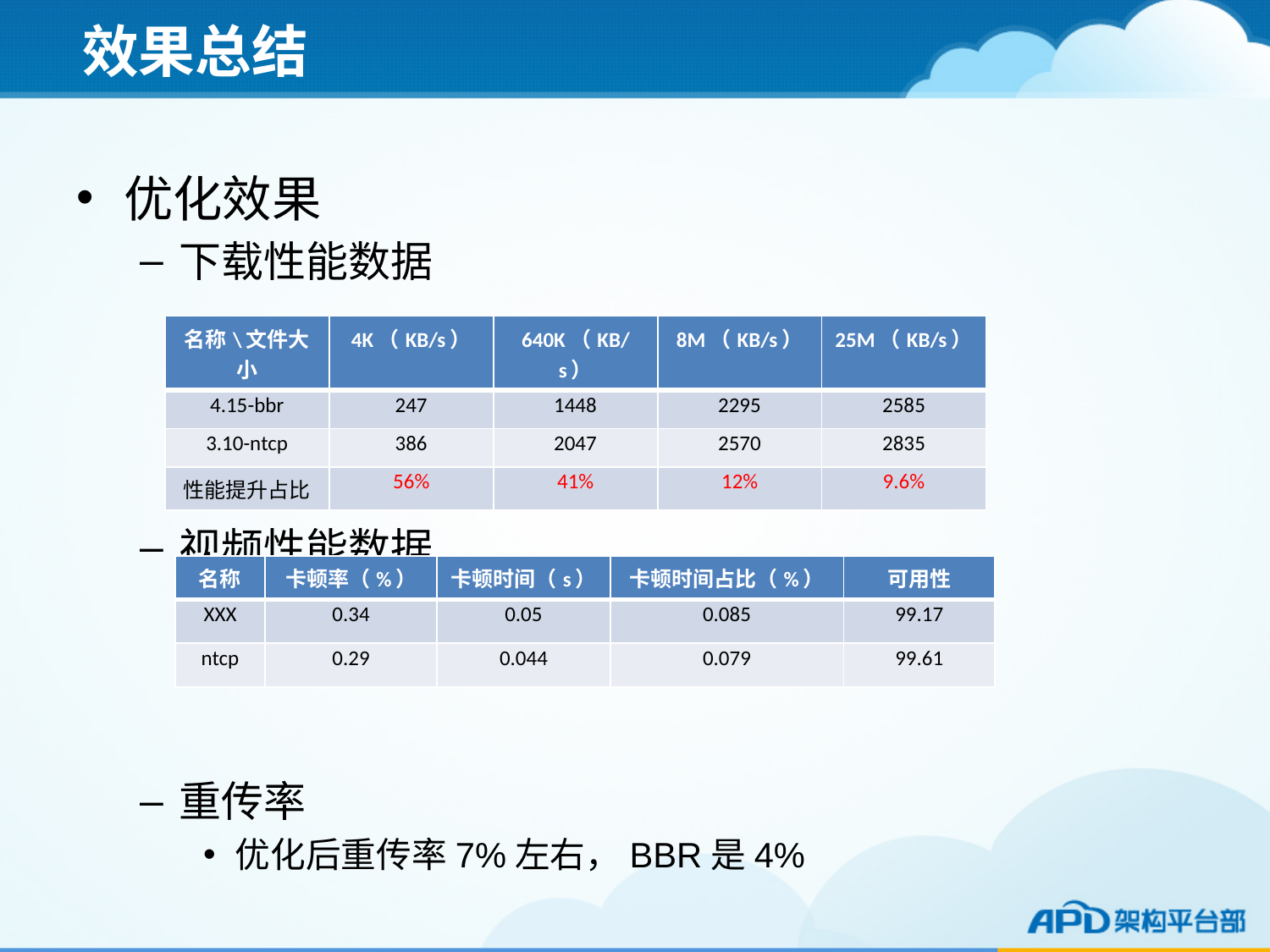

# 效果总结
优化效果
下载性能数据

视频性能数据

重传率
优化后重传率7%左右，BBR是4%

| 名称\文件大小 | 4K（KB/s） | 640K（KB/s） | 8M（KB/s） | 25M（KB/s） |
| --- | --- | --- | --- | --- |
| 4.15-bbr | 247 | 1448 | 2295 | 2585 |
| 3.10-ntcp | 386 | 2047 | 2570 | 2835 |
| 性能提升占比 | 56% | 41% | 12% | 9.6% |
| 名称 | 卡顿率（%） | 卡顿时间（s） | 卡顿时间占比（%） | 可用性 |
| --- | --- | --- | --- | --- |
| XXX | 0.34 | 0.05 | 0.085 | 99.17 |
| ntcp | 0.29 | 0.044 | 0.079 | 99.61 |